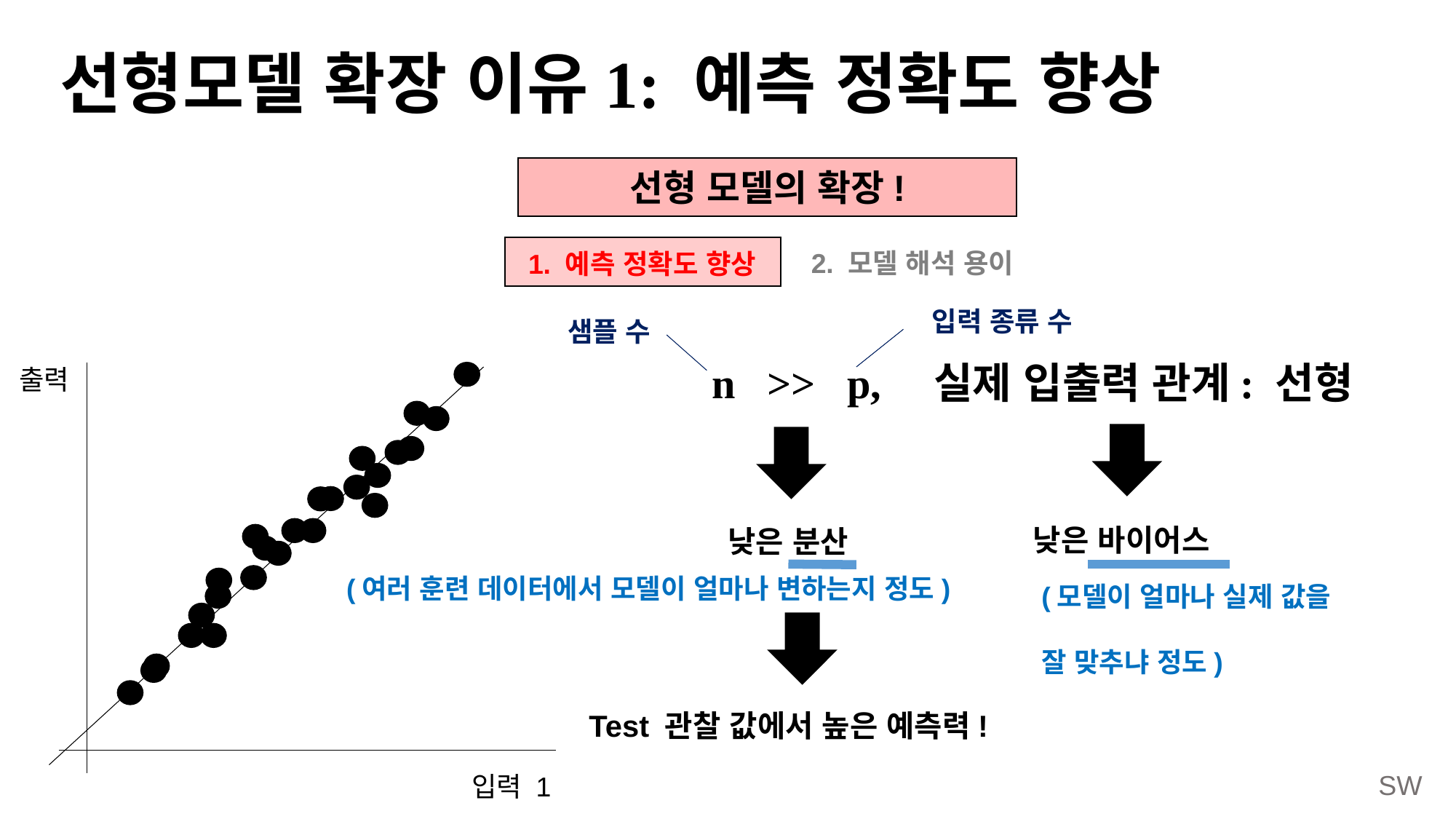

# 선형모델 확장 이유1: 예측 정확도 향상
선형 모델의 확장!

2. 모델 해석 용이
1. 예측 정확도 향상
입력 종류 수
샘플 수
n   >>   p,    실제 입출력 관계: 선형
출력

낮은 바이어스
낮은 분산

(여러 훈련 데이터에서 모델이 얼마나 변하는지 정도)

(모델이 얼마나 실제 값을

잘 맞추냐 정도)

Test 관찰 값에서 높은 예측력!
입력 1